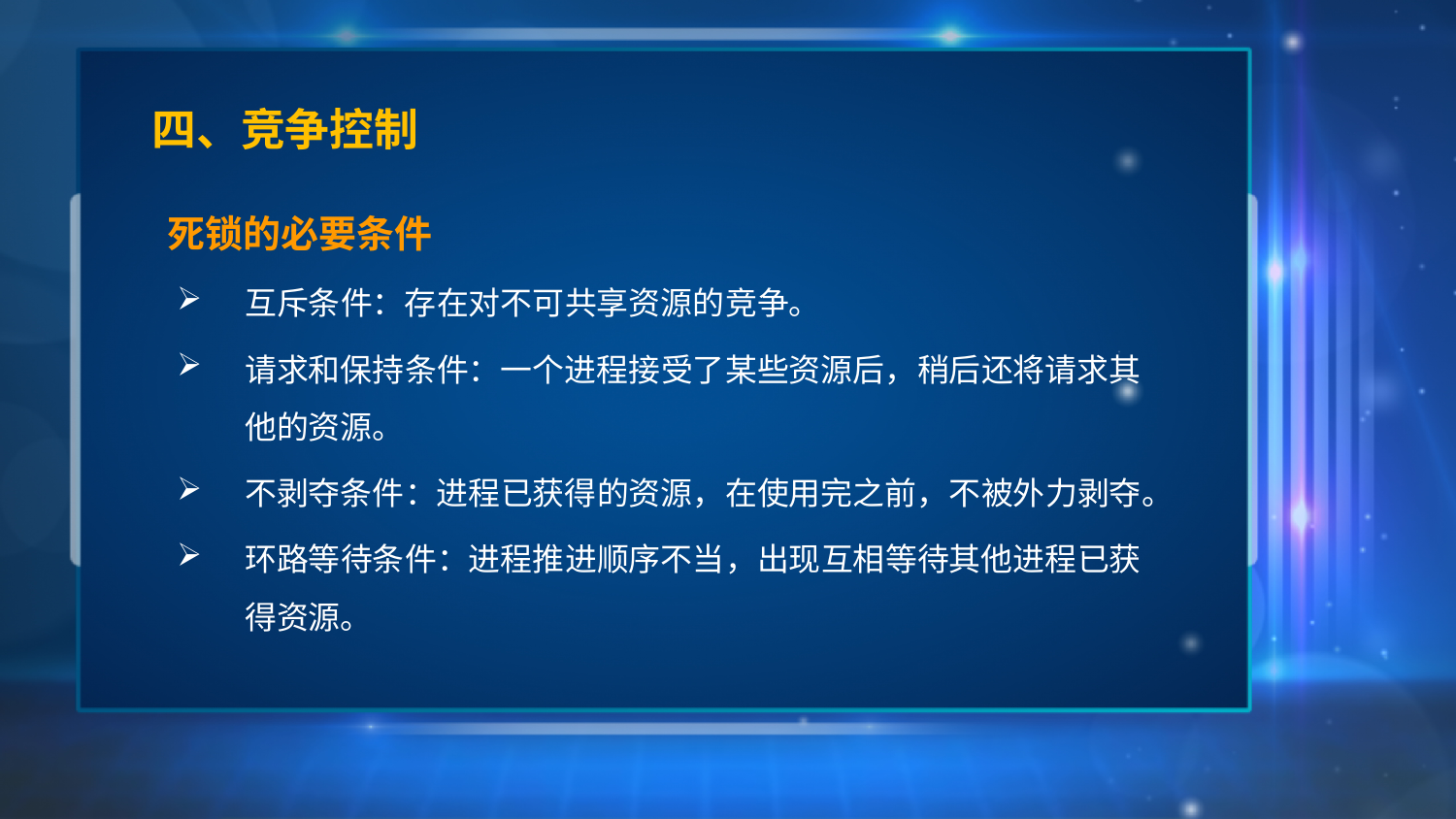

# 四、竞争控制
　　死锁的必要条件
互斥条件：存在对不可共享资源的竞争。
请求和保持条件：一个进程接受了某些资源后，稍后还将请求其他的资源。
不剥夺条件：进程已获得的资源，在使用完之前，不被外力剥夺。
环路等待条件：进程推进顺序不当，出现互相等待其他进程已获得资源。